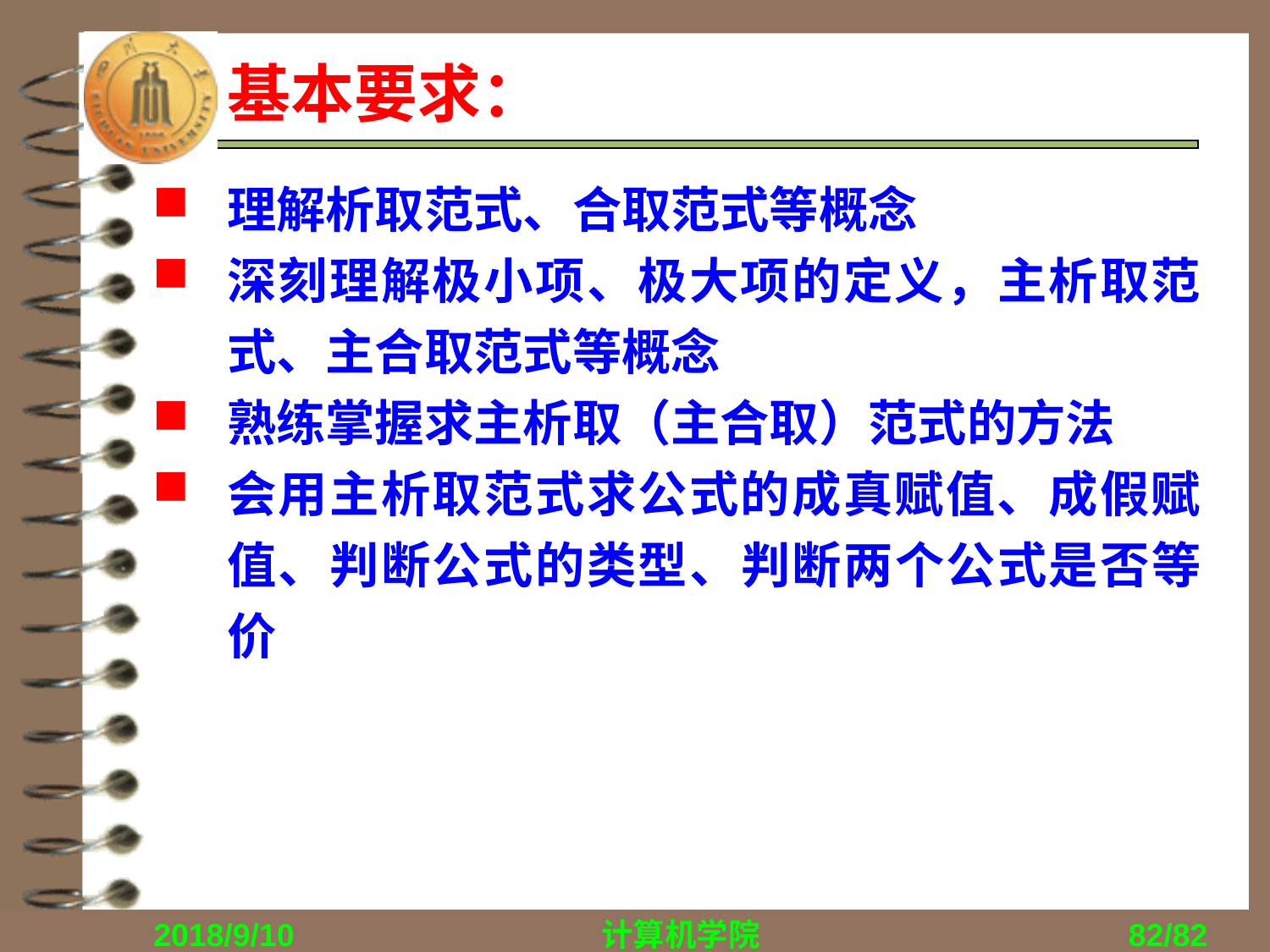

# 基本要求：
理解析取范式、合取范式等概念
深刻理解极小项、极大项的定义，主析取范式、主合取范式等概念
熟练掌握求主析取（主合取）范式的方法
会用主析取范式求公式的成真赋值、成假赋值、判断公式的类型、判断两个公式是否等价
2018/9/10
计算机学院
82/82